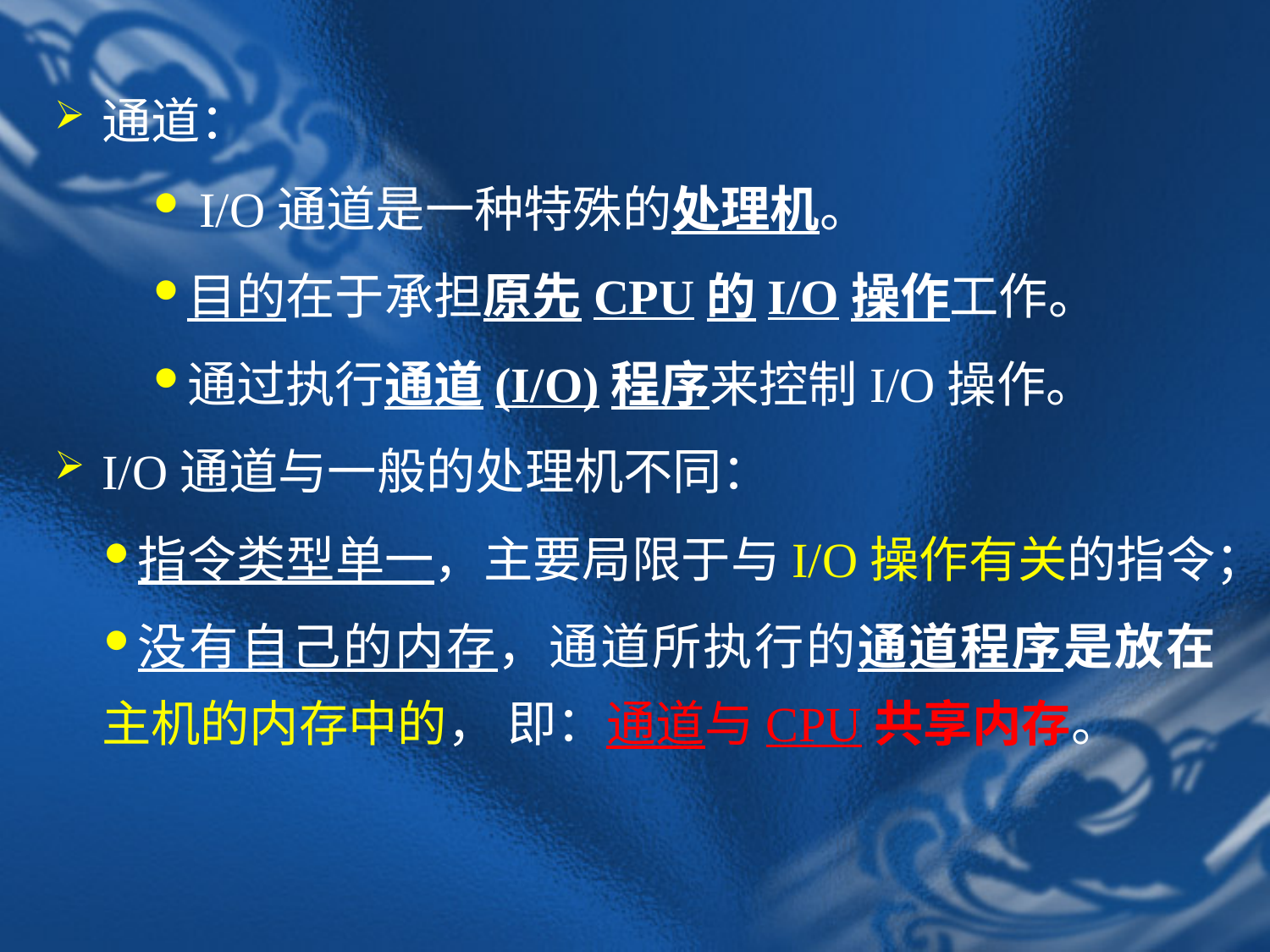

通道：
 I/O通道是一种特殊的处理机。
目的在于承担原先CPU的I/O操作工作。
通过执行通道(I/O)程序来控制I/O操作。
I/O通道与一般的处理机不同：
指令类型单一，主要局限于与I/O操作有关的指令；
没有自己的内存，通道所执行的通道程序是放在主机的内存中的， 即：通道与CPU共享内存。